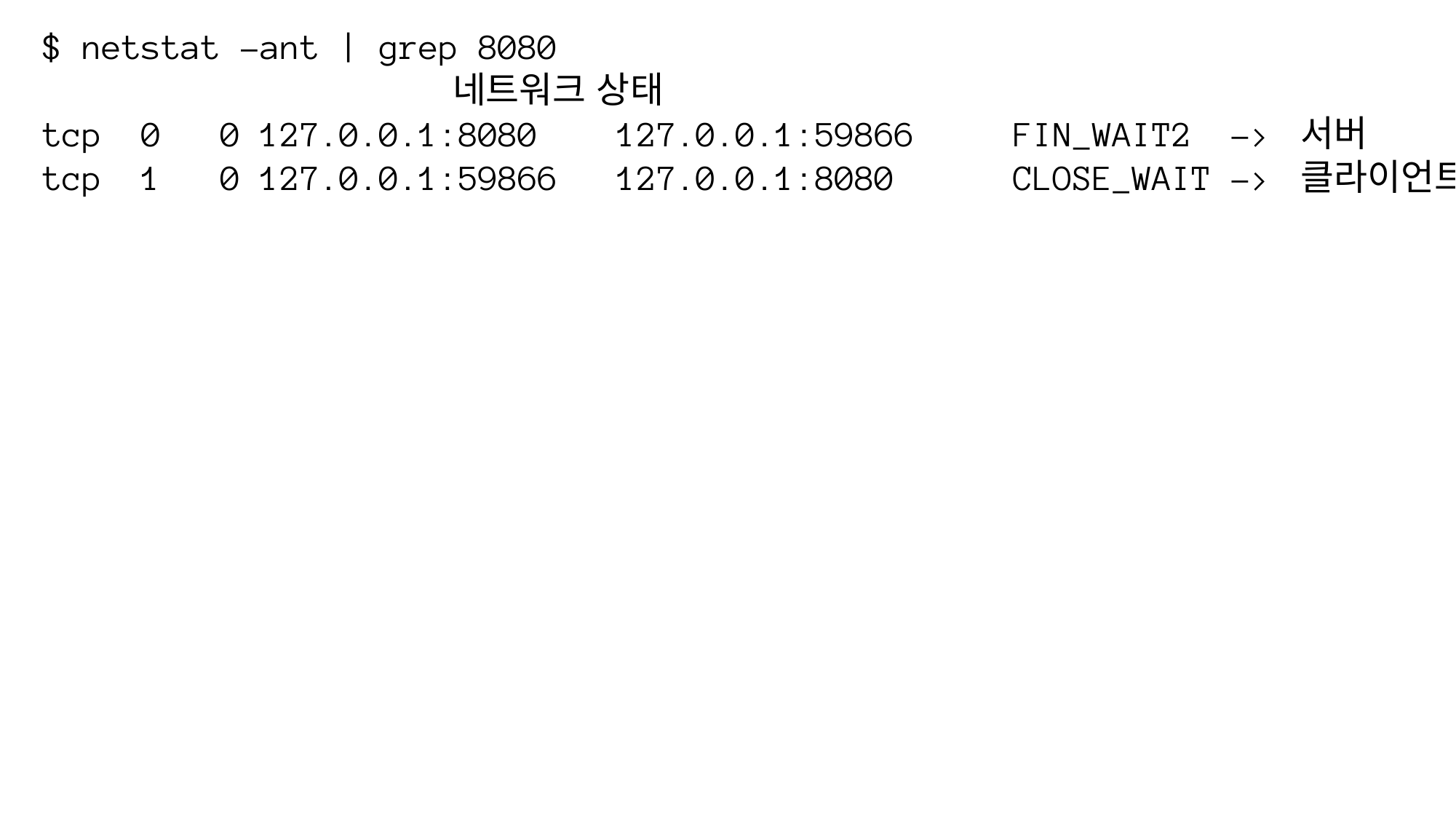

$ netstat -ant | grep 8080
                                                 네트워크 상태
tcp  0   0 127.0.0.1:8080    127.0.0.1:59866     FIN_WAIT2  -> 서버
tcp  1   0 127.0.0.1:59866   127.0.0.1:8080      CLOSE_WAIT -> 클라이언트